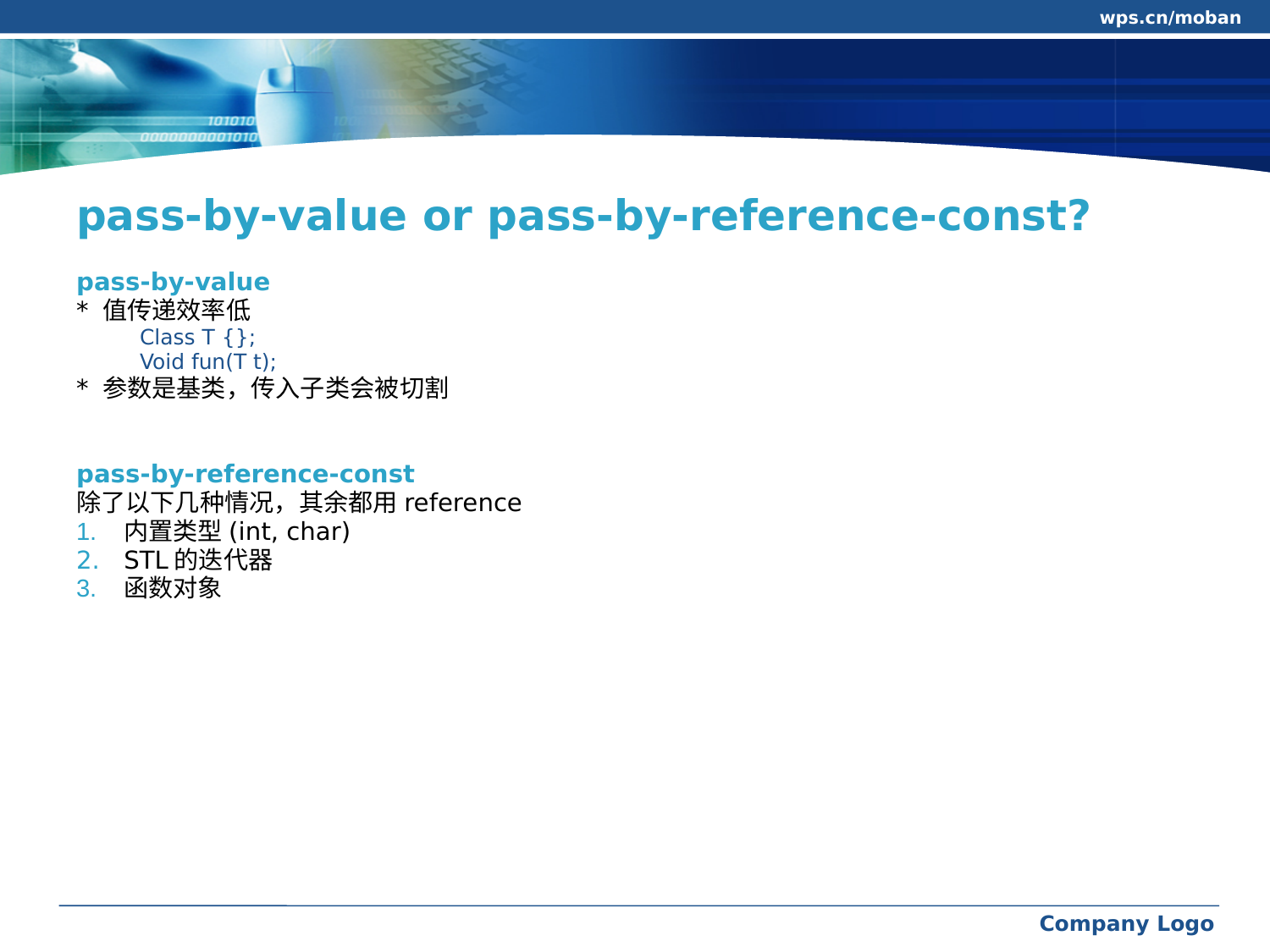

wps.cn/moban

#
pass-by-value or pass-by-reference-const?

pass-by-value
* 值传递效率低
Class T {};
Void fun(T t);
* 参数是基类，传入子类会被切割

pass-by-reference-const
除了以下几种情况，其余都用reference
内置类型(int, char)
STL的迭代器
函数对象

Company Logo